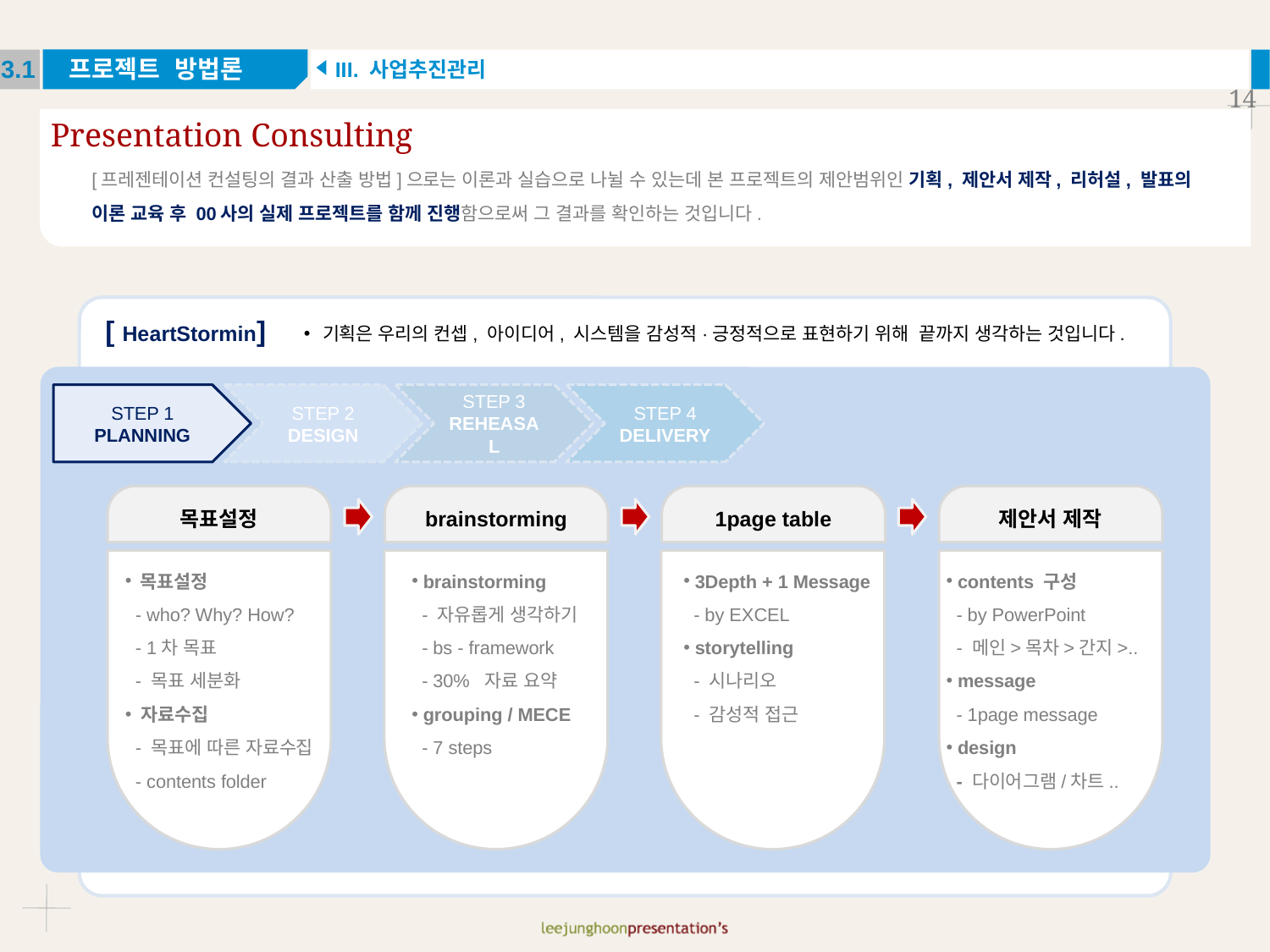

[ HeartStormin]
  기획은 우리의 컨셉, 아이디어, 시스템을 감성적·긍정적으로 표현하기 위해  끝까지 생각하는 것입니다.

STEP 1
PLANNING
STEP 2
DESIGN
STEP 3
REHEASAL
STEP 4
DELIVERY
목표설정
brainstorming
1page table
제안서 제작

 목표설정
  - who? Why? How?
  - 1차 목표
  - 목표 세분화
 자료수집
  - 목표에 따른 자료수집
  - contents folder
 brainstorming
  - 자유롭게 생각하기
  - bs - framework
  - 30%  자료 요약
 grouping / MECE
  - 7 steps
 3Depth + 1 Message
  - by EXCEL
 storytelling
  - 시나리오
  - 감성적 접근
 contents 구성
  - by PowerPoint
  - 메인>목차>간지>..
 message
  - 1page message
 design
  - 다이어그램/차트..